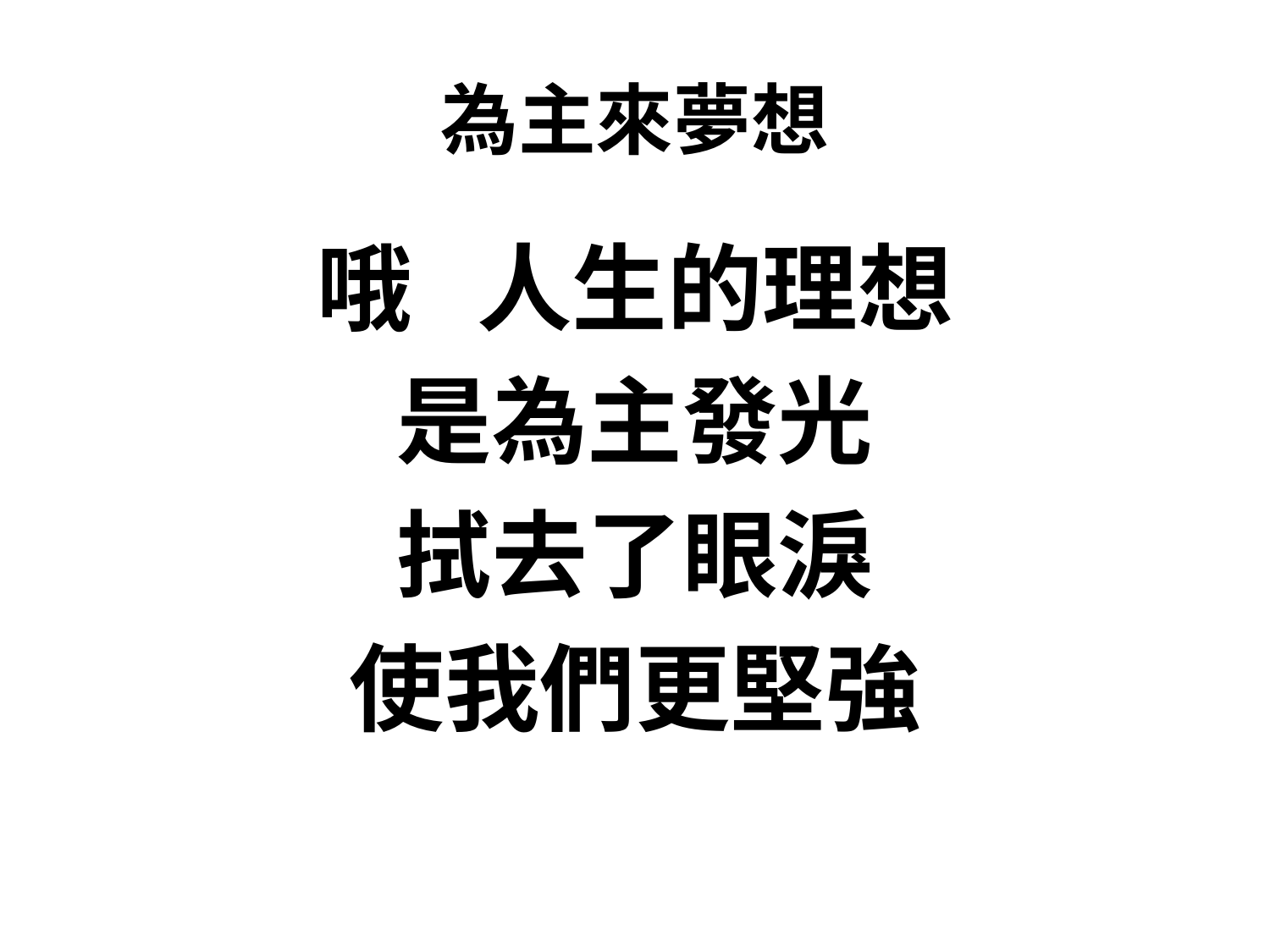

# 為主來夢想
哦   人生的理想
是為主發光
拭去了眼淚
使我們更堅強